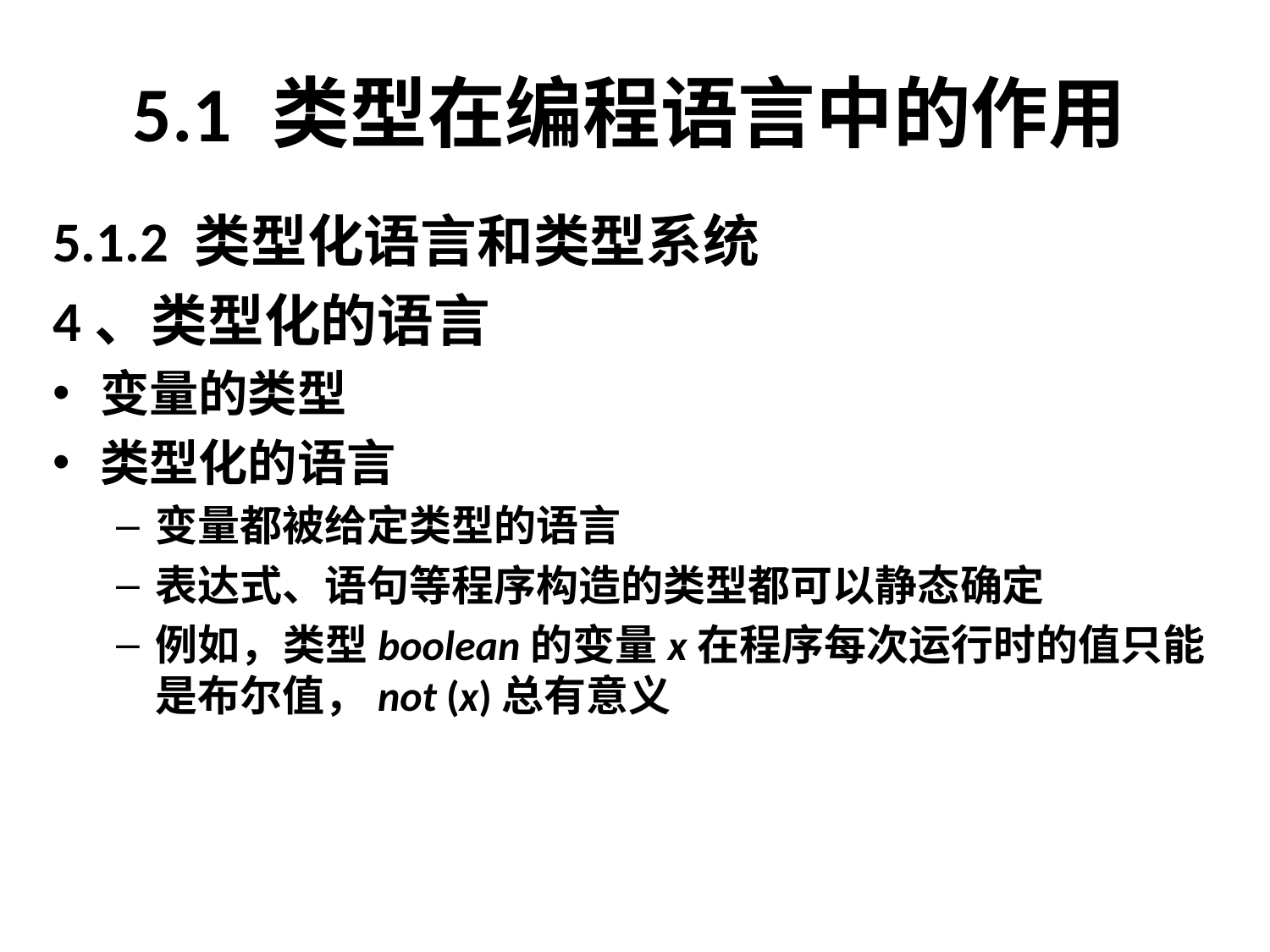

# 5.1 类型在编程语言中的作用
5.1.2 类型化语言和类型系统
4、类型化的语言
变量的类型
类型化的语言
变量都被给定类型的语言
表达式、语句等程序构造的类型都可以静态确定
例如，类型boolean的变量x在程序每次运行时的值只能是布尔值，not (x)总有意义